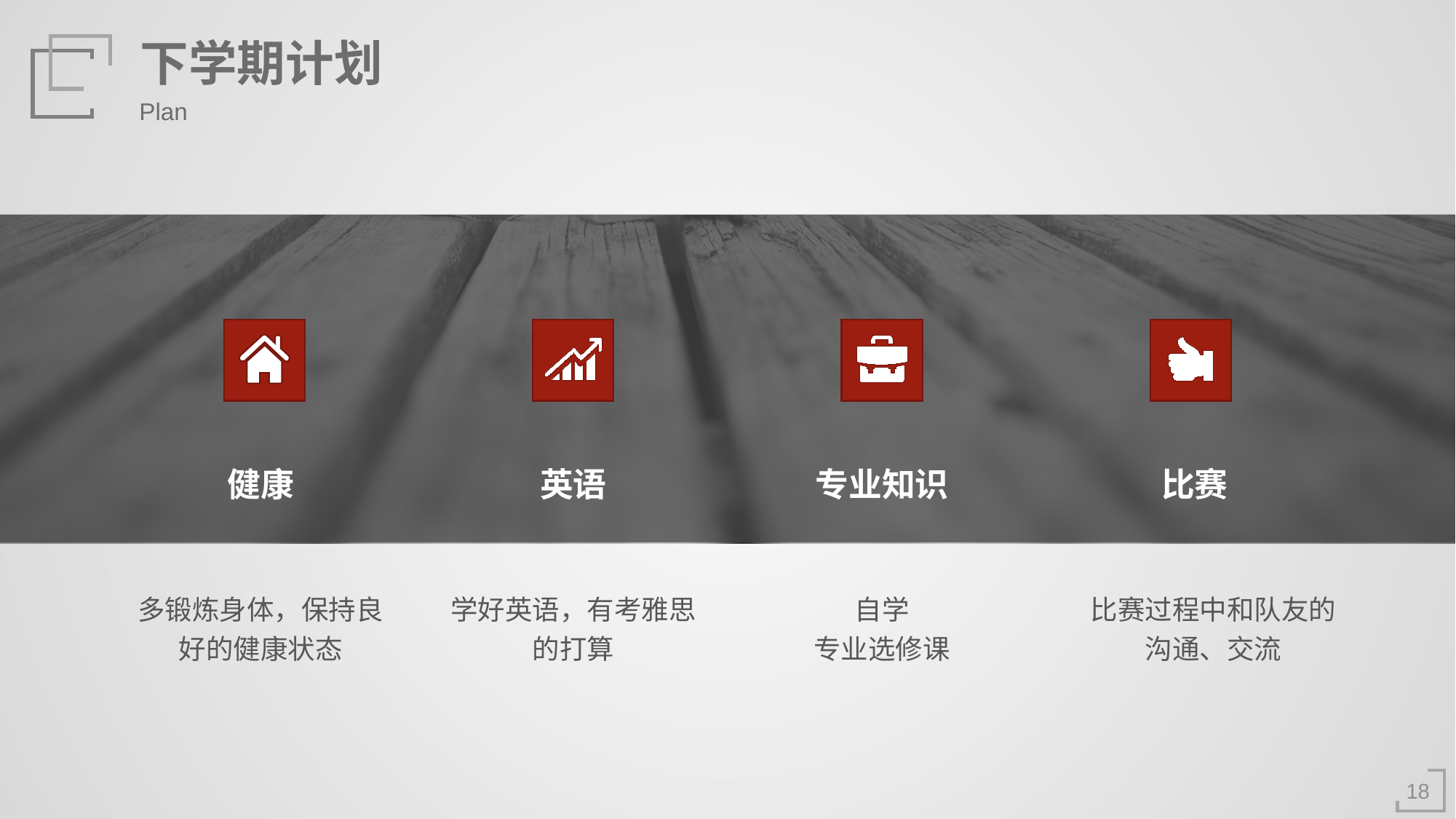

下学期计划
Plan

比赛
健康
英语
专业知识
比赛过程中和队友的沟通、交流
多锻炼身体，保持良好的健康状态
学好英语，有考雅思的打算
自学
专业选修课